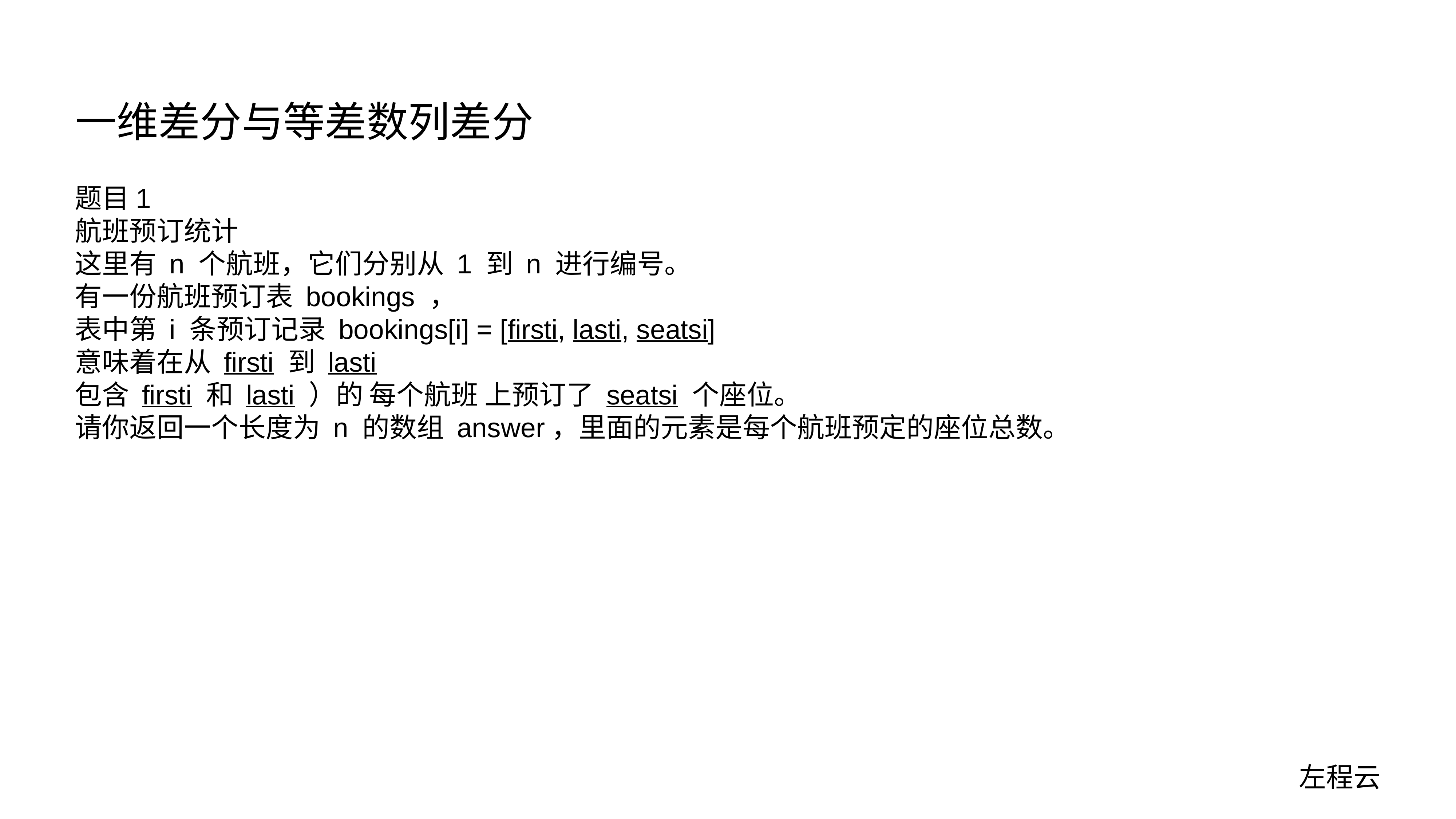

# 一维差分与等差数列差分
题目1
航班预订统计
这里有 n 个航班，它们分别从 1 到 n 进行编号。
有一份航班预订表 bookings ，
表中第 i 条预订记录 bookings[i] = [firsti, lasti, seatsi]
意味着在从 firsti 到 lasti
包含 firsti 和 lasti ）的 每个航班 上预订了 seatsi 个座位。
请你返回一个长度为 n 的数组 answer，里面的元素是每个航班预定的座位总数。
左程云